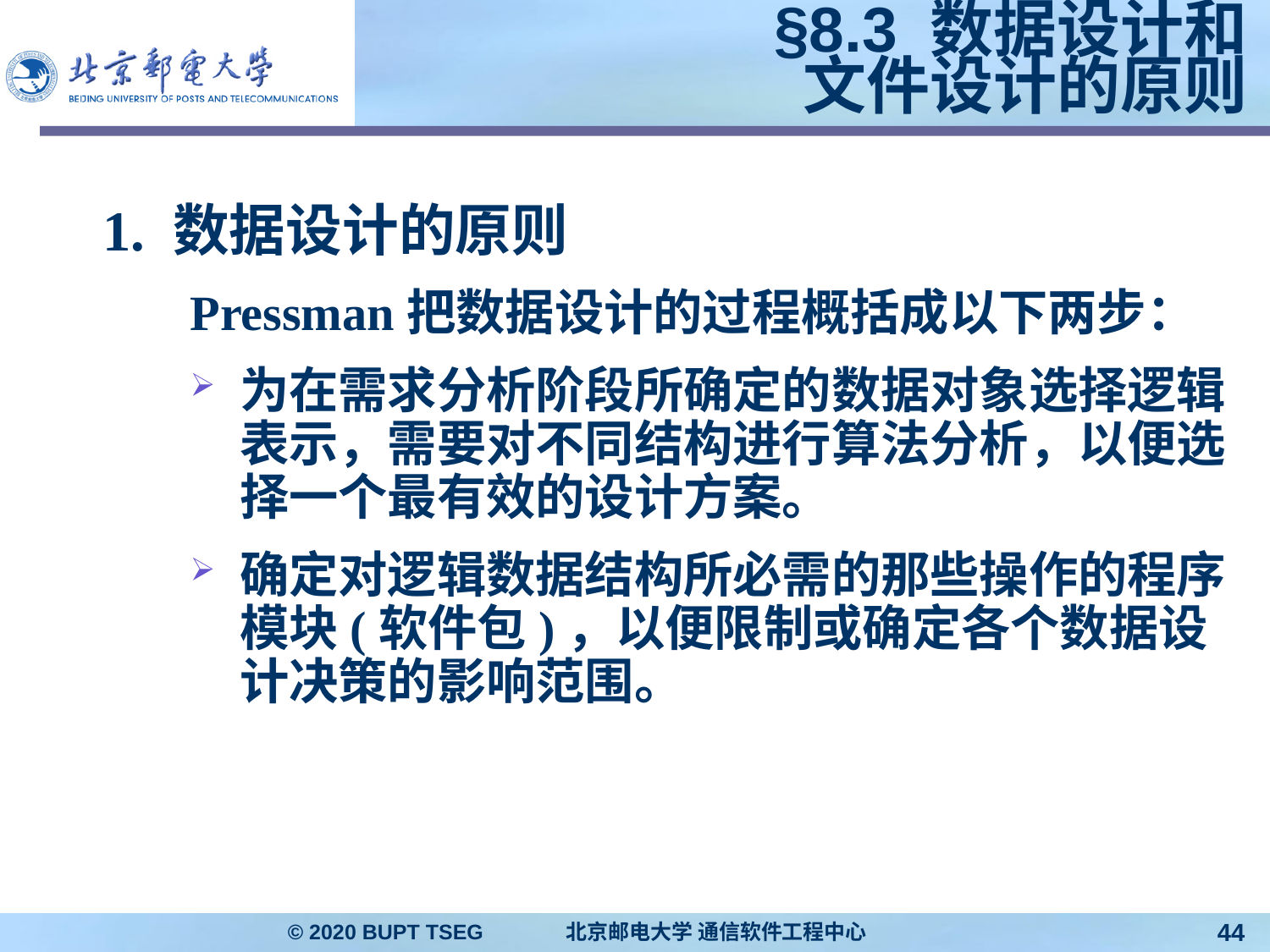

# §8.3 数据设计和 文件设计的原则
1. 数据设计的原则
Pressman把数据设计的过程概括成以下两步：
为在需求分析阶段所确定的数据对象选择逻辑表示，需要对不同结构进行算法分析，以便选择一个最有效的设计方案。
确定对逻辑数据结构所必需的那些操作的程序模块(软件包)，以便限制或确定各个数据设计决策的影响范围。
© 2020 BUPT TSEG             北京邮电大学 通信软件工程中心